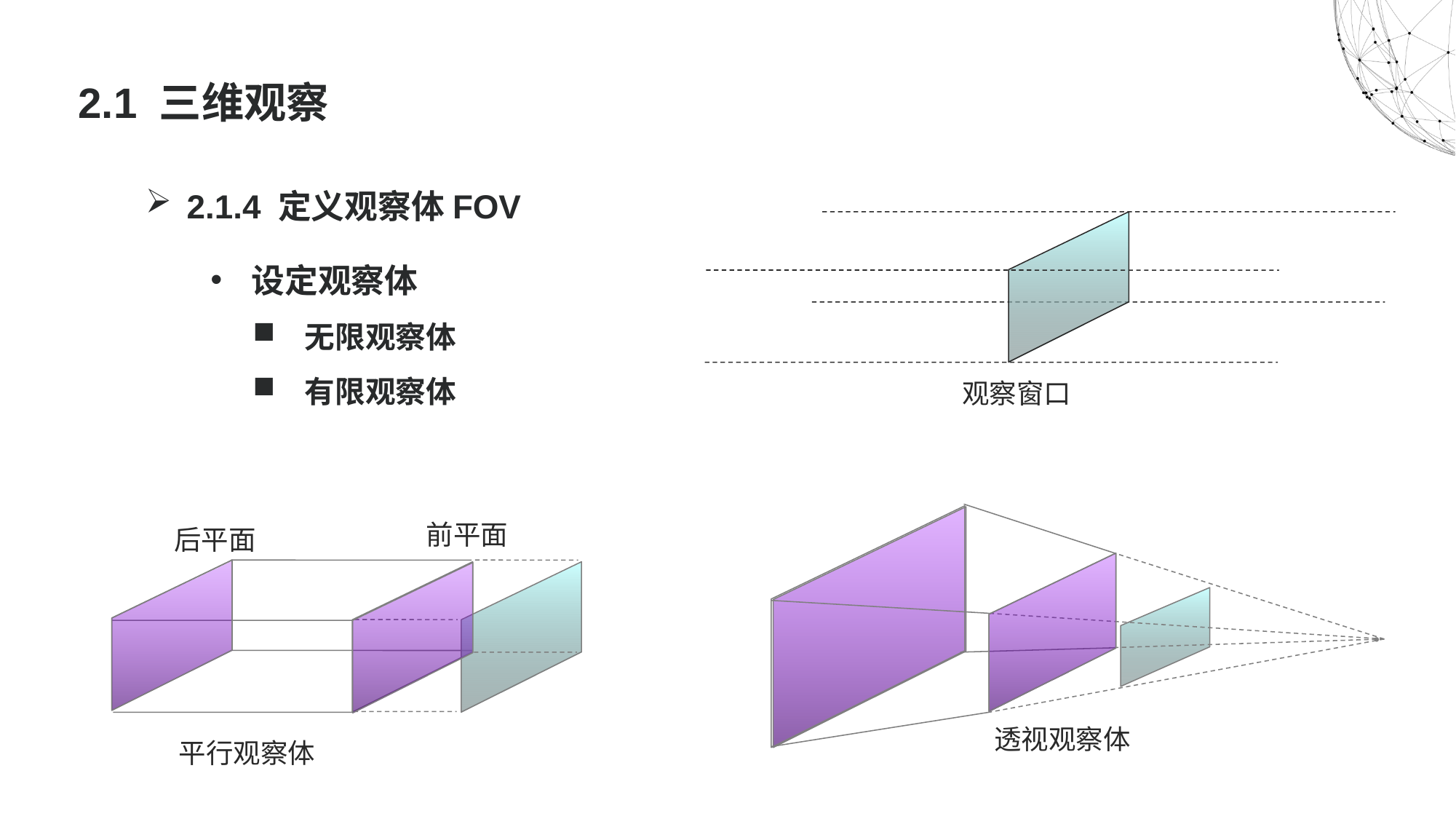

# 2.1 三维观察
2.1.4 定义观察体FOV
设定观察体
无限观察体
有限观察体

观察窗口

前平面
后平面

•
透视观察体
平行观察体